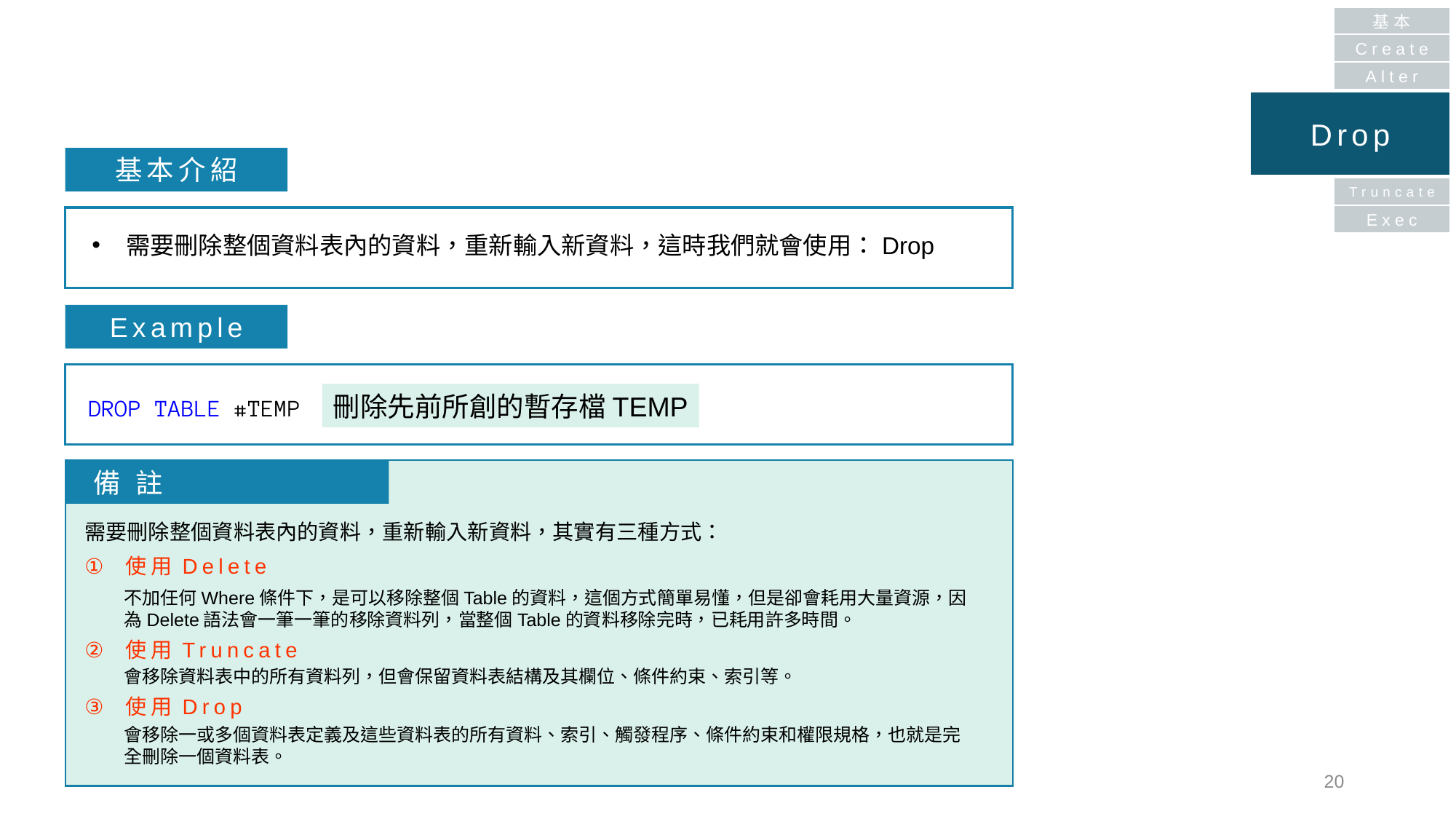

基本
Create
Alter
Drop
基本介紹
Truncate
Exec

需要刪除整個資料表內的資料，重新輸入新資料，這時我們就會使用：Drop
Example

刪除先前所創的暫存檔TEMP
DROP TABLE #TEMP

 備 註
需要刪除整個資料表內的資料，重新輸入新資料，其實有三種方式：
使用Delete

使用Truncate

使用Drop
不加任何Where條件下，是可以移除整個Table的資料，這個方式簡單易懂，但是卻會耗用大量資源，因為Delete語法會一筆一筆的移除資料列，當整個Table的資料移除完時，已耗用許多時間。
會移除資料表中的所有資料列，但會保留資料表結構及其欄位、條件約束、索引等。
會移除一或多個資料表定義及這些資料表的所有資料、索引、觸發程序、條件約束和權限規格，也就是完全刪除一個資料表。
20